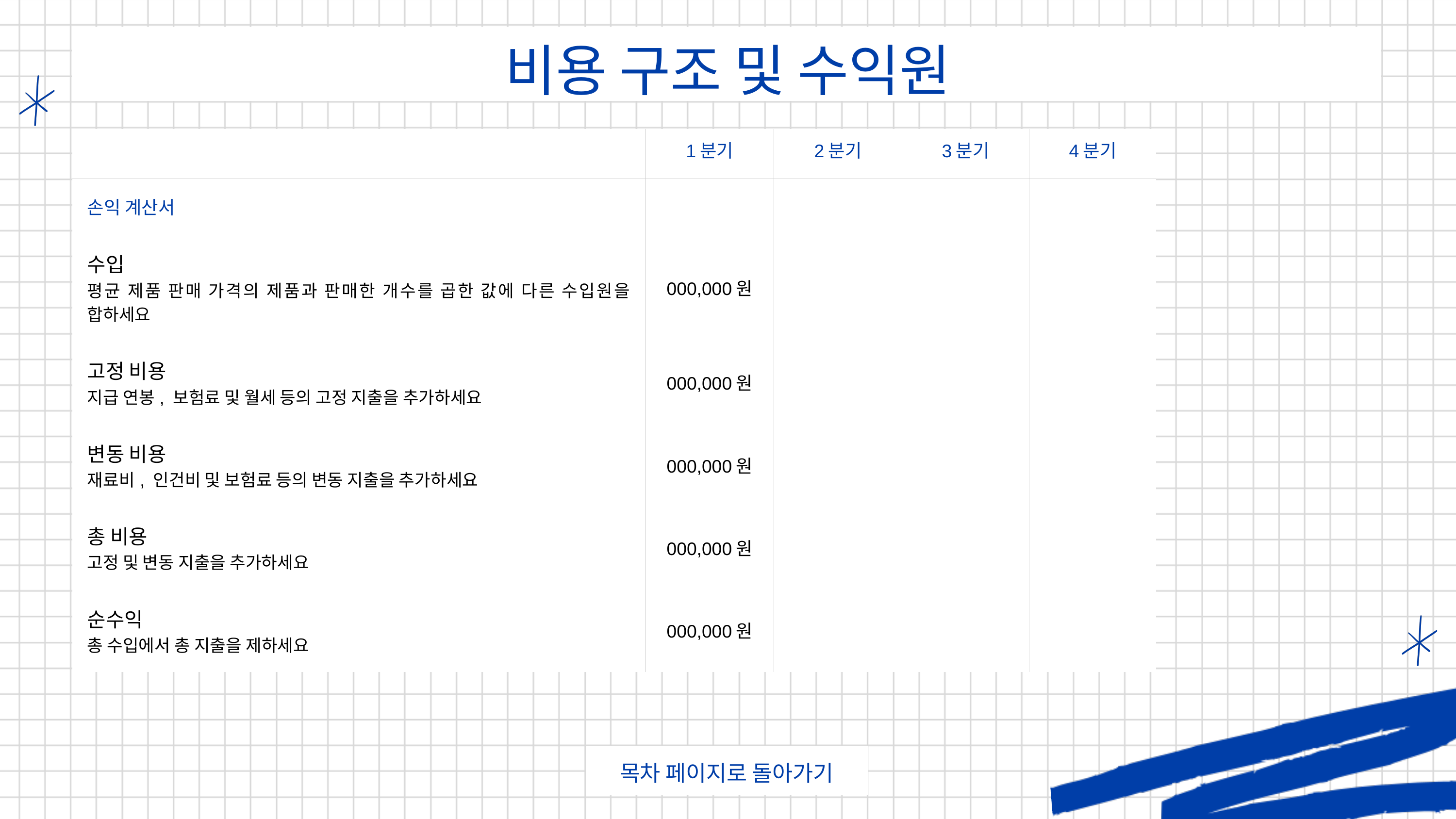

비용 구조 및 수익원

|  | 1분기 | 2분기 | 3분기 | 4분기 |
| --- | --- | --- | --- | --- |
| 손익 계산서 |  |  |  |  |
| 수입 평균 제품 판매 가격의 제품과 판매한 개수를 곱한 값에 다른 수입원을 합하세요 | 000,000원 |  |  |  |
| 고정 비용 지급 연봉, 보험료 및 월세 등의 고정 지출을 추가하세요 | 000,000원 |  |  |  |
| 변동 비용 재료비, 인건비 및 보험료 등의 변동 지출을 추가하세요 | 000,000원 |  |  |  |
| 총 비용 고정 및 변동 지출을 추가하세요 | 000,000원 |  |  |  |
| 순수익 총 수입에서 총 지출을 제하세요 | 000,000원 |  |  |  |

목차 페이지로 돌아가기